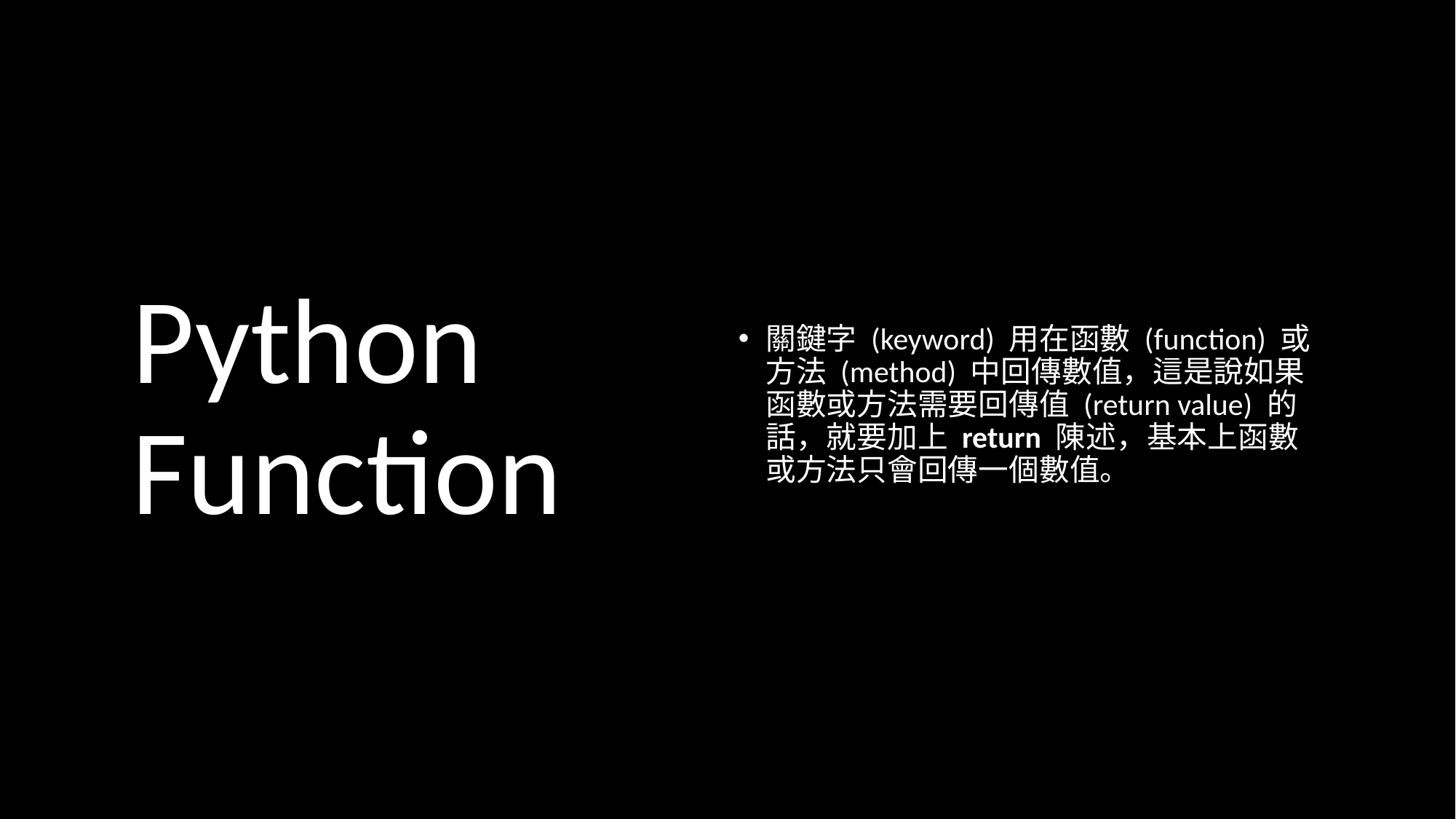

關鍵字 (keyword) 用在函數 (function) 或方法 (method) 中回傳數值，這是說如果函數或方法需要回傳值 (return value) 的話，就要加上 return 陳述，基本上函數或方法只會回傳一個數值。
# Python Function